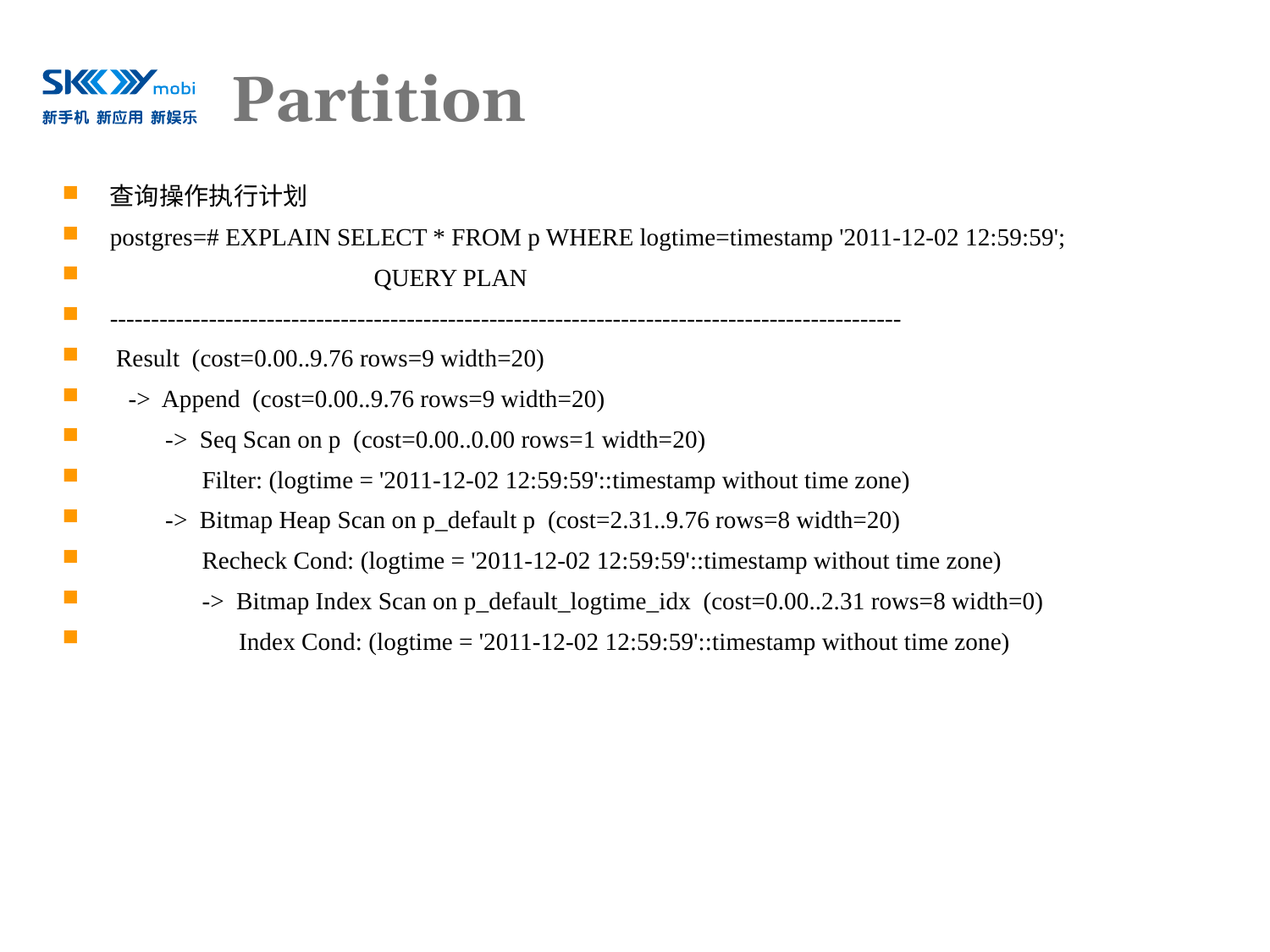

# Partition
查询操作执行计划
postgres=# EXPLAIN SELECT * FROM p WHERE logtime=timestamp '2011-12-02 12:59:59';
                                           QUERY PLAN
------------------------------------------------------------------------------------------------
 Result  (cost=0.00..9.76 rows=9 width=20)
   ->  Append  (cost=0.00..9.76 rows=9 width=20)
         ->  Seq Scan on p  (cost=0.00..0.00 rows=1 width=20)
               Filter: (logtime = '2011-12-02 12:59:59'::timestamp without time zone)
         ->  Bitmap Heap Scan on p_default p  (cost=2.31..9.76 rows=8 width=20)
               Recheck Cond: (logtime = '2011-12-02 12:59:59'::timestamp without time zone)
               ->  Bitmap Index Scan on p_default_logtime_idx  (cost=0.00..2.31 rows=8 width=0)
                     Index Cond: (logtime = '2011-12-02 12:59:59'::timestamp without time zone)